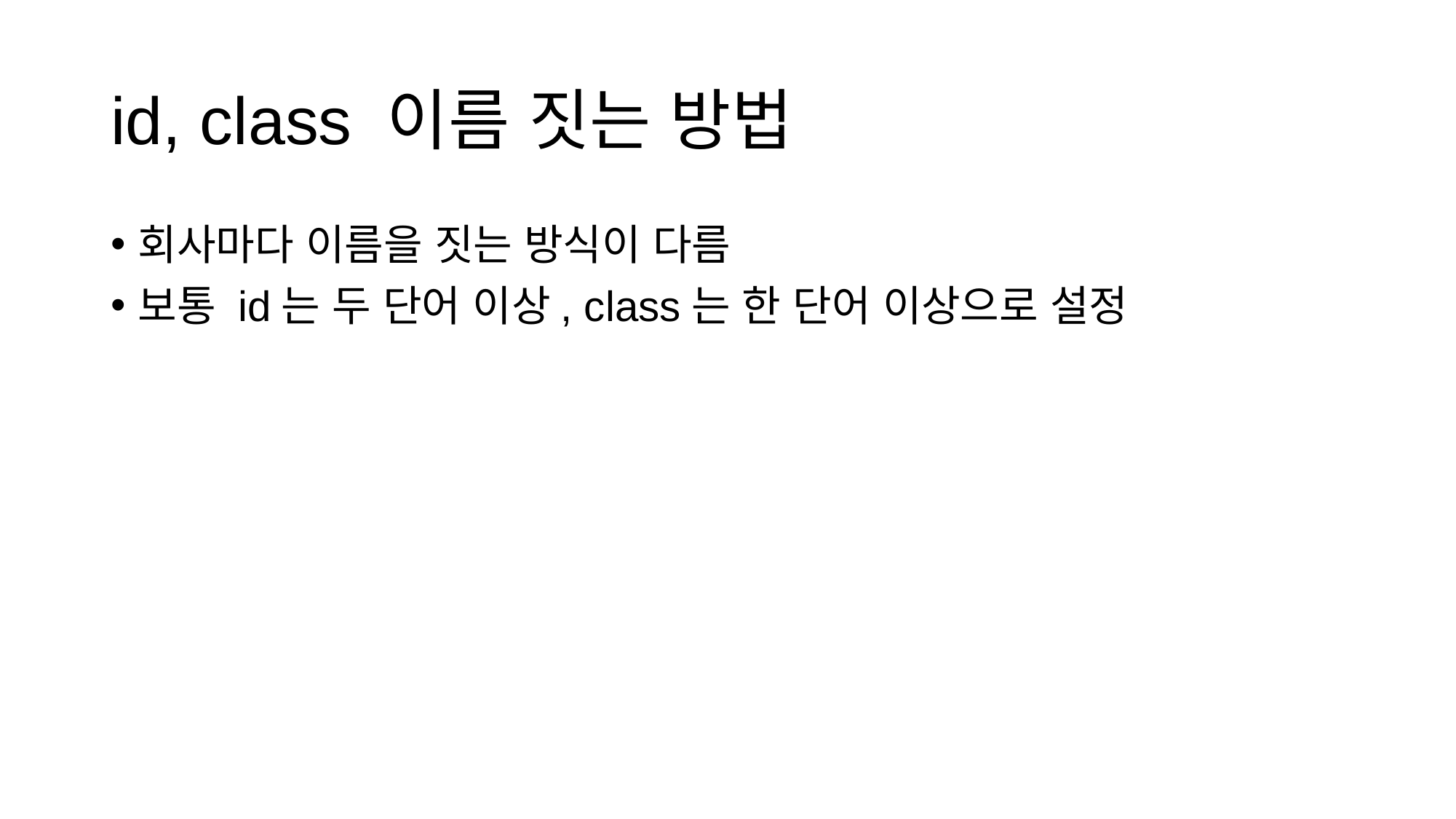

# id, class 이름 짓는 방법
회사마다 이름을 짓는 방식이 다름
보통 id는 두 단어 이상, class는 한 단어 이상으로 설정